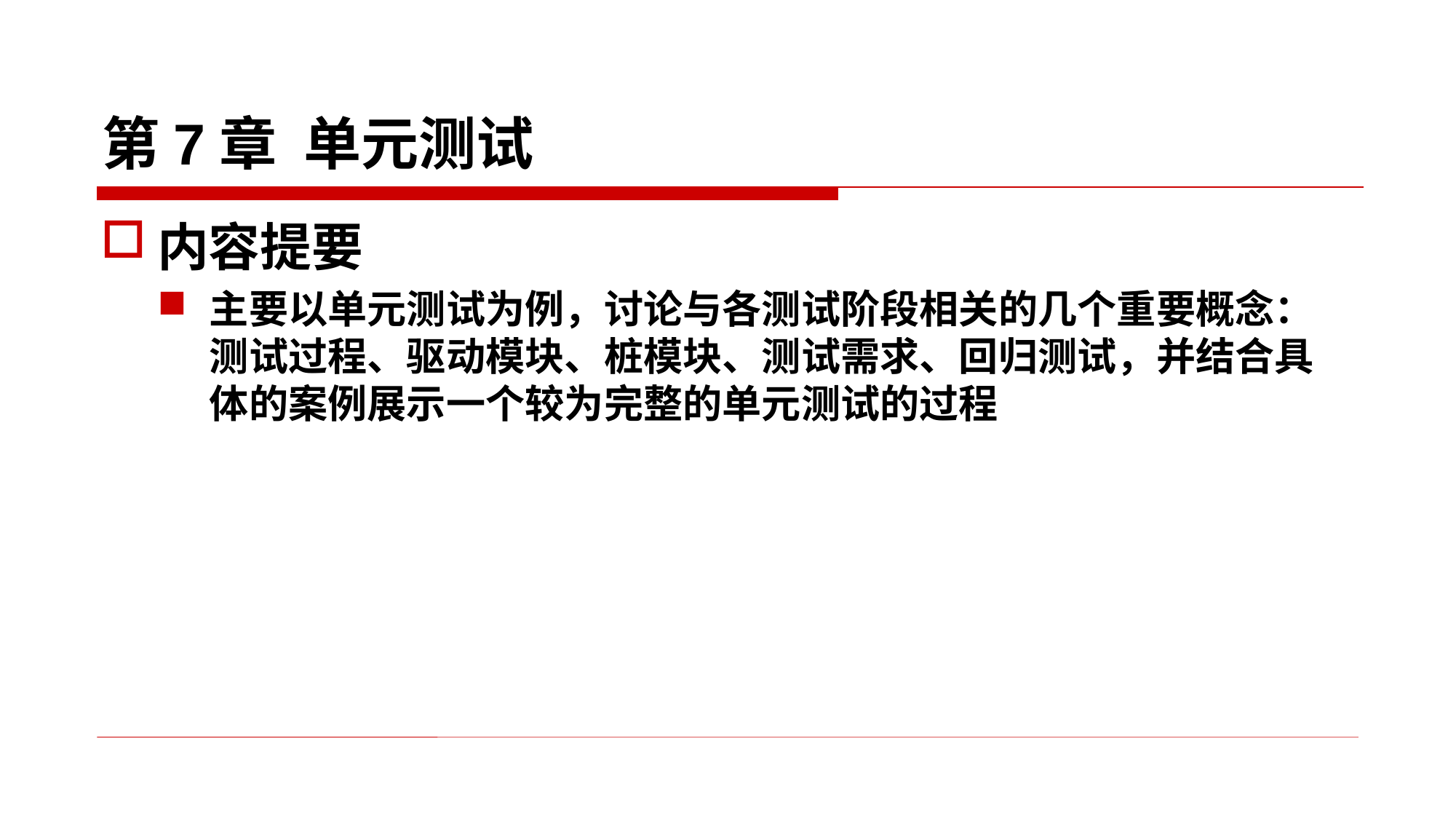

# 第7章  单元测试
内容提要
主要以单元测试为例，讨论与各测试阶段相关的几个重要概念：测试过程、驱动模块、桩模块、测试需求、回归测试，并结合具体的案例展示一个较为完整的单元测试的过程
2